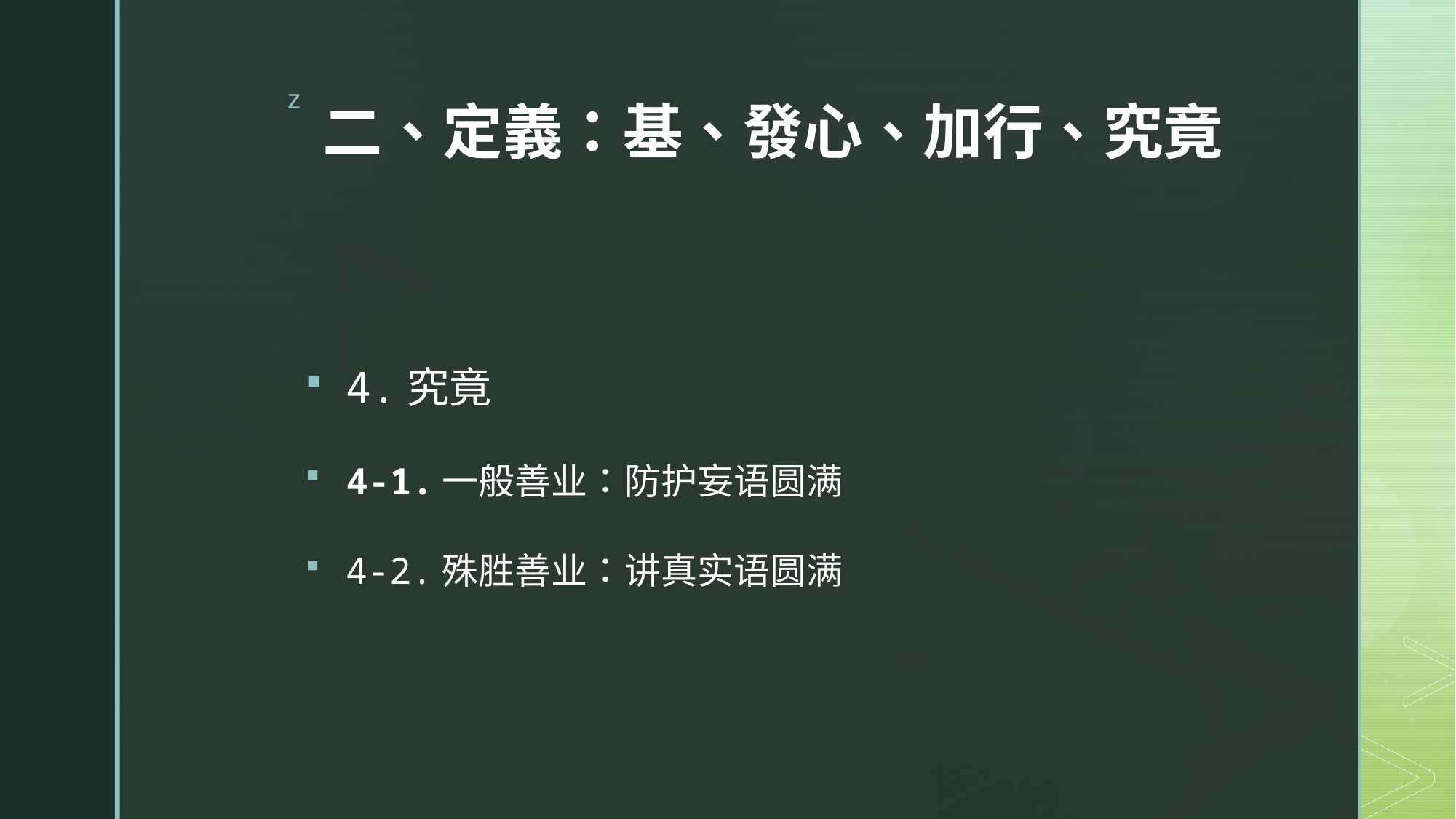

# 二、定義：基、發心、加行、究竟
4.究竟
4-1.一般善业：防护妄语圆满
4-2.殊胜善业：讲真实语圆满